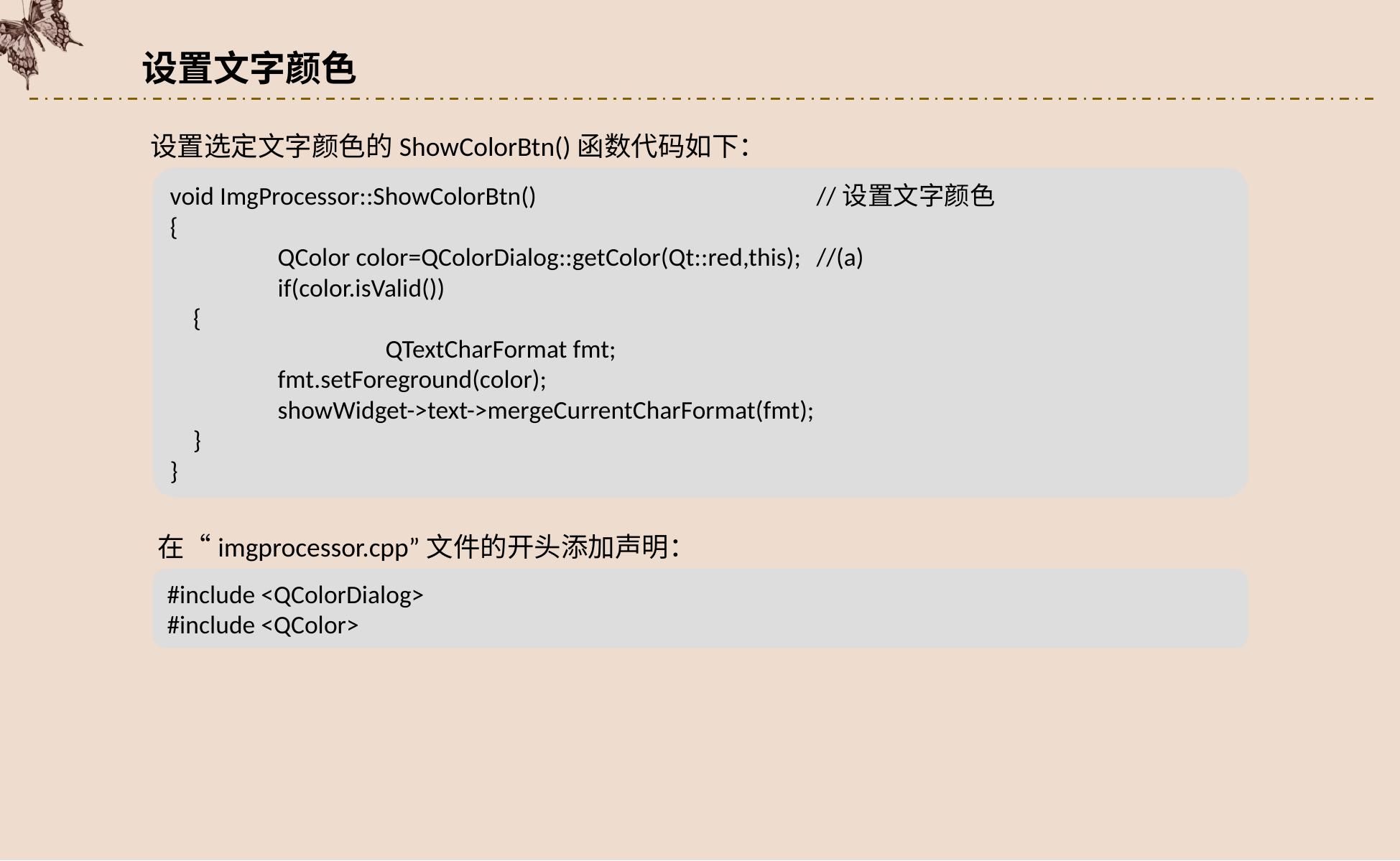

设置文字颜色
设置选定文字颜色的ShowColorBtn()函数代码如下：
void ImgProcessor::ShowColorBtn()			//设置文字颜色
{
	QColor color=QColorDialog::getColor(Qt::red,this);	//(a)
	if(color.isValid())
    {
		QTextCharFormat fmt;
        	fmt.setForeground(color);
        	showWidget->text->mergeCurrentCharFormat(fmt);
    }
}
在“imgprocessor.cpp”文件的开头添加声明：
#include <QColorDialog>
#include <QColor>